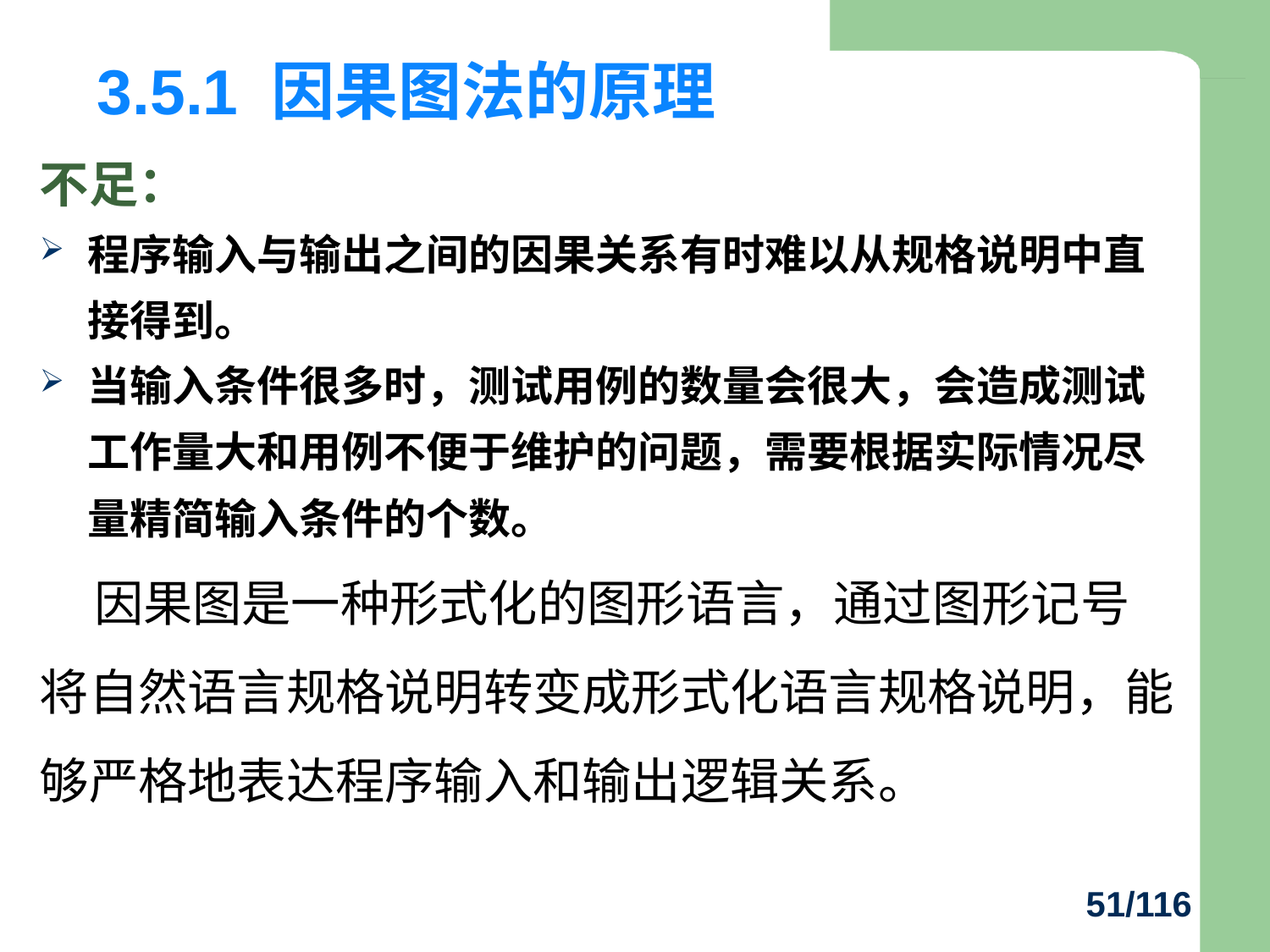

# 3.5.1 因果图法的原理
不足：
程序输入与输出之间的因果关系有时难以从规格说明中直接得到。
当输入条件很多时，测试用例的数量会很大，会造成测试工作量大和用例不便于维护的问题，需要根据实际情况尽量精简输入条件的个数。
    因果图是一种形式化的图形语言，通过图形记号将自然语言规格说明转变成形式化语言规格说明，能够严格地表达程序输入和输出逻辑关系。
51/116